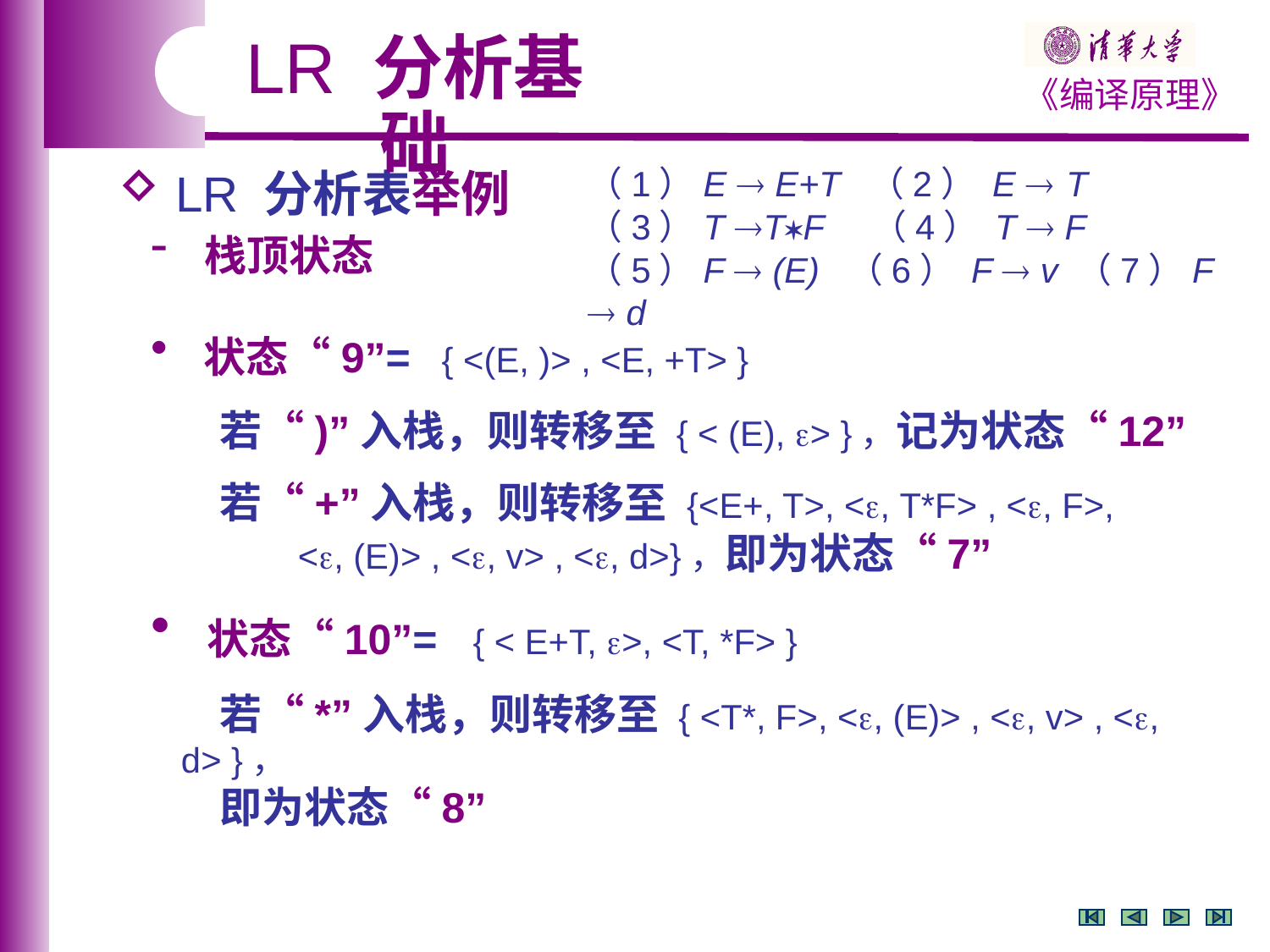

LR 分析基础
（1）E → E+T  （2） E → T
（3）T →T∗F    （4） T → F
（5）F → (E)  （6） F → v （7）F → d
 LR 分析表举例
 栈顶状态
 状态“9”=   { <(E, )> , <E, +T> }

   若“)”入栈，则转移至 { < (E), ε> }，记为状态“12”

   若“+”入栈，则转移至 {<E+, T>, <ε, T*F> , <ε, F>,
            <ε, (E)> , <ε, v> , <ε, d>}，即为状态“7”

 状态“10”=   { < E+T, ε>, <T, *F> }

   若“*”入栈，则转移至 { <T*, F>, <ε, (E)> , <ε, v> , <ε, d> }，
   即为状态“8”